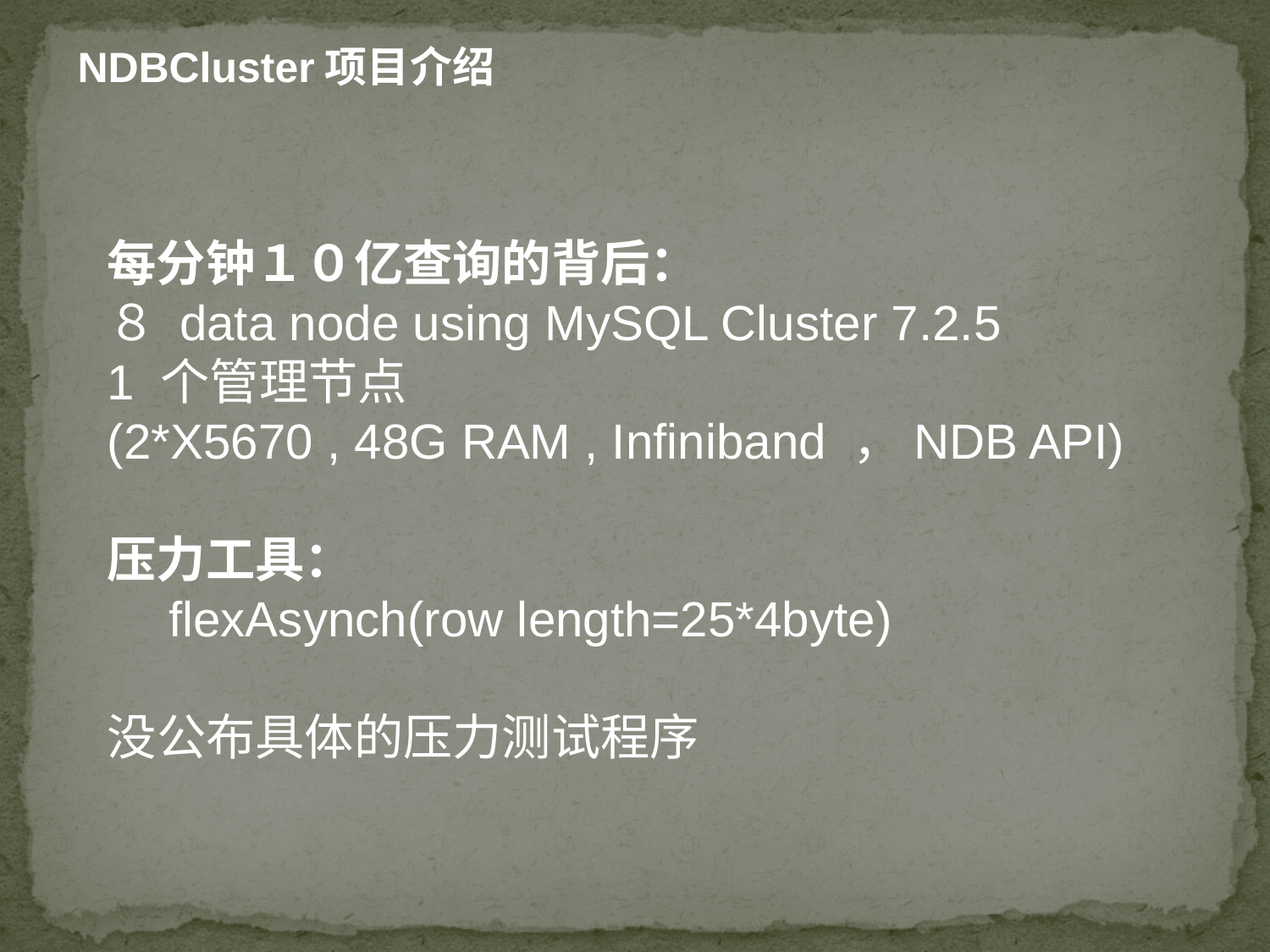

NDBCluster项目介绍
每分钟１０亿查询的背后：
８ data node using MySQL Cluster 7.2.5
1 个管理节点
(2*X5670 , 48G RAM , Infiniband ，NDB API)

压力工具：
　flexAsynch(row length=25*4byte)

没公布具体的压力测试程序